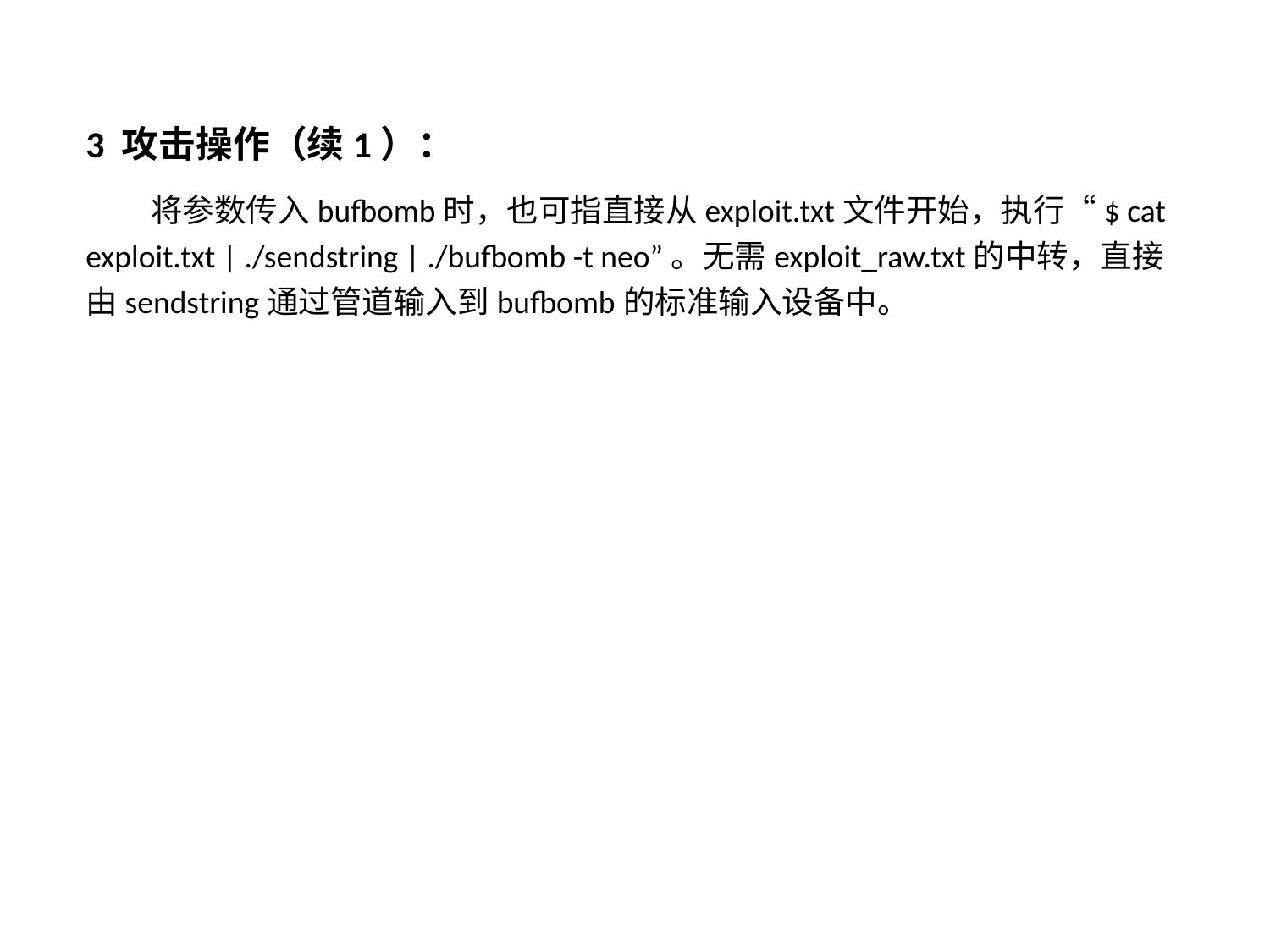

3 攻击操作（续1）：
        将参数传入bufbomb时，也可指直接从exploit.txt文件开始，执行“$ cat exploit.txt | ./sendstring | ./bufbomb -t neo”。无需exploit_raw.txt的中转，直接由sendstring通过管道输入到bufbomb的标准输入设备中。